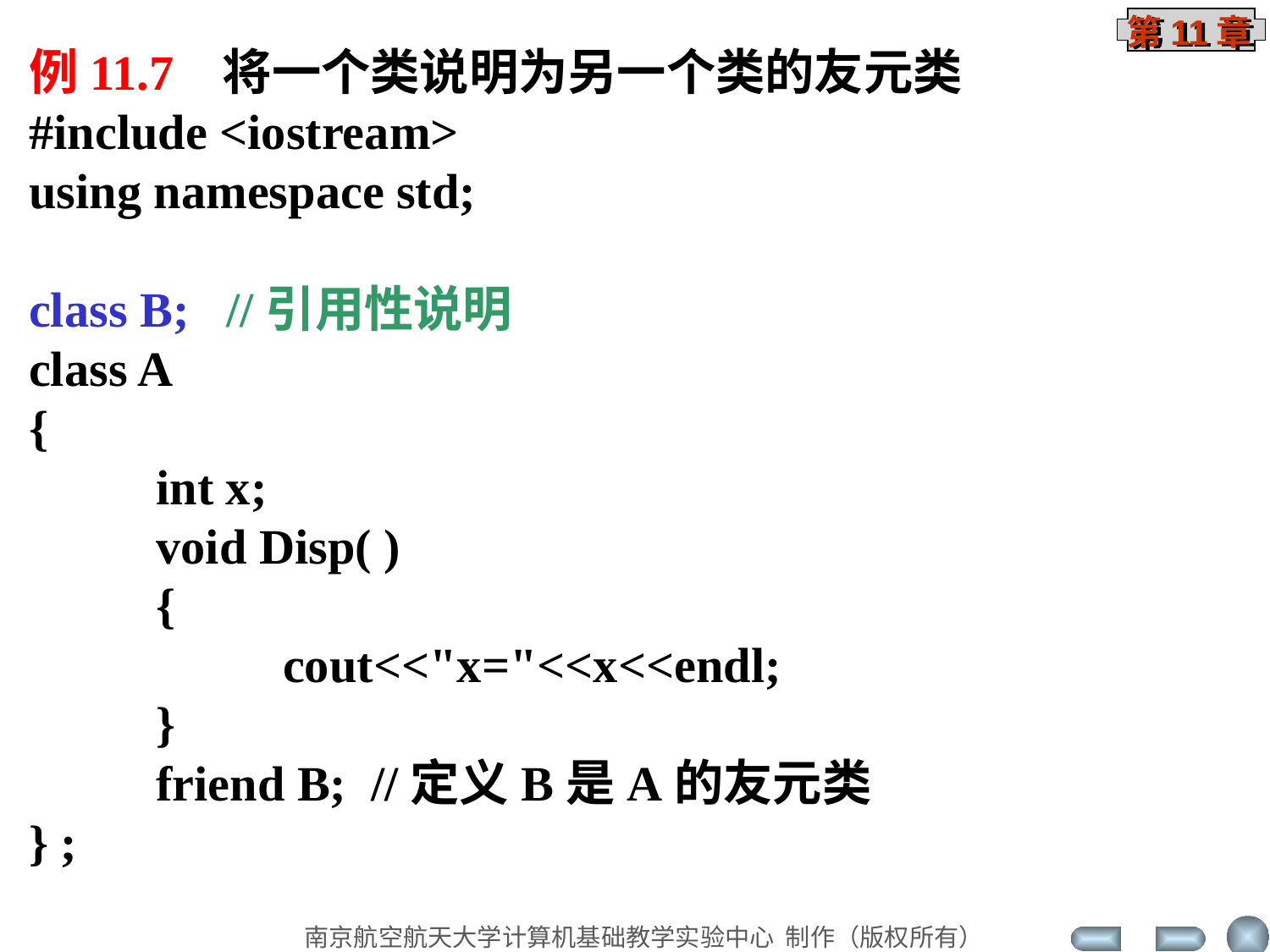

例11.7   将一个类说明为另一个类的友元类
#include <iostream>
using namespace std;

class B;   //引用性说明
class A
{
	int x;
	void Disp( )
	{
		cout<<"x="<<x<<endl;
	}
	friend B;  //定义B是A的友元类
} ;